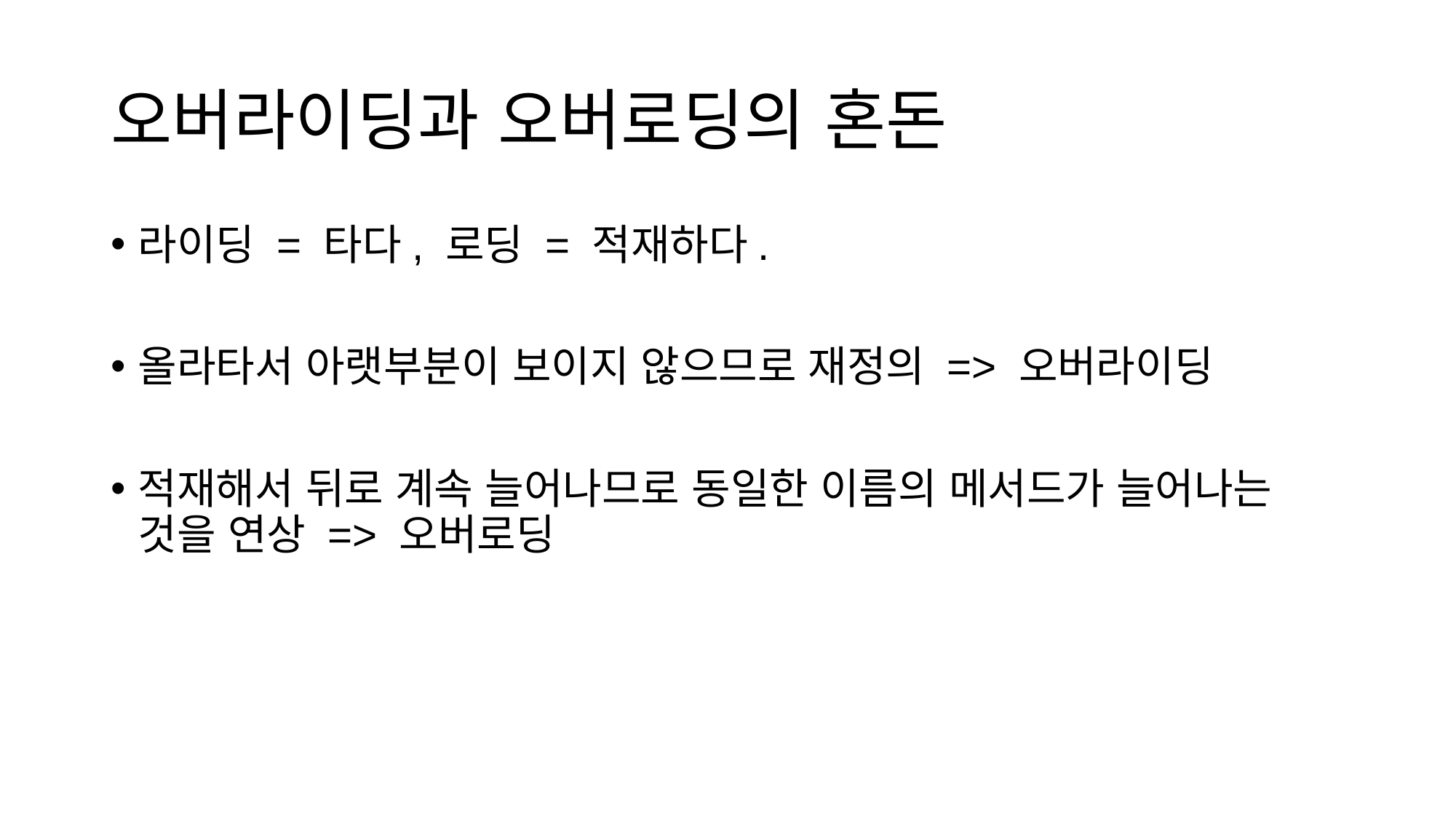

# 오버라이딩과 오버로딩의 혼돈
라이딩 = 타다, 로딩 = 적재하다.

올라타서 아랫부분이 보이지 않으므로 재정의 => 오버라이딩

적재해서 뒤로 계속 늘어나므로 동일한 이름의 메서드가 늘어나는 것을 연상 => 오버로딩